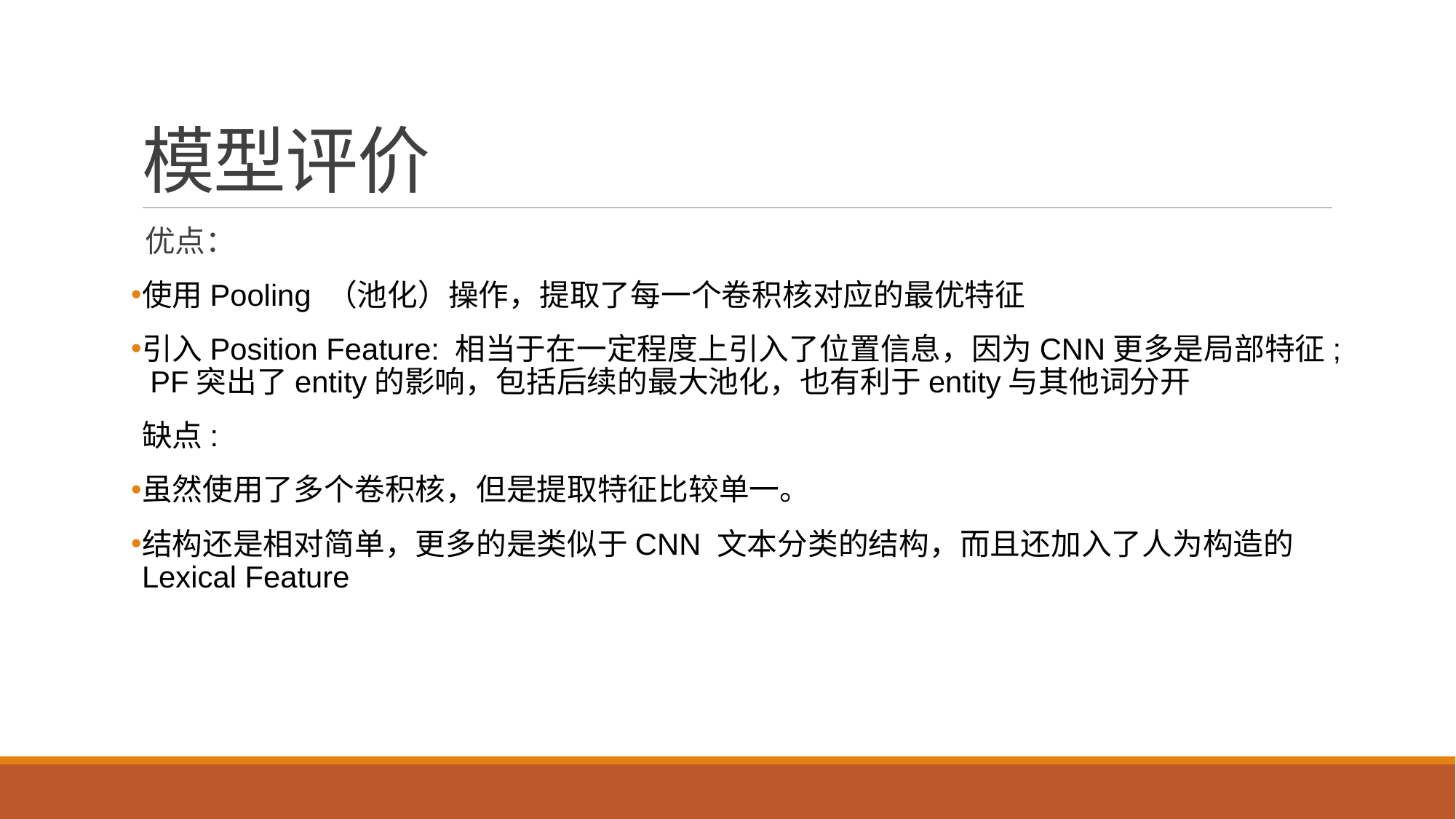

# 模型评价
 优点：
使用Pooling （池化）操作，提取了每一个卷积核对应的最优特征
引入Position Feature: 相当于在一定程度上引入了位置信息，因为CNN更多是局部特征; PF突出了entity的影响，包括后续的最大池化，也有利于entity与其他词分开
缺点:
虽然使用了多个卷积核，但是提取特征比较单一。
结构还是相对简单，更多的是类似于CNN 文本分类的结构，而且还加入了人为构造的Lexical Feature